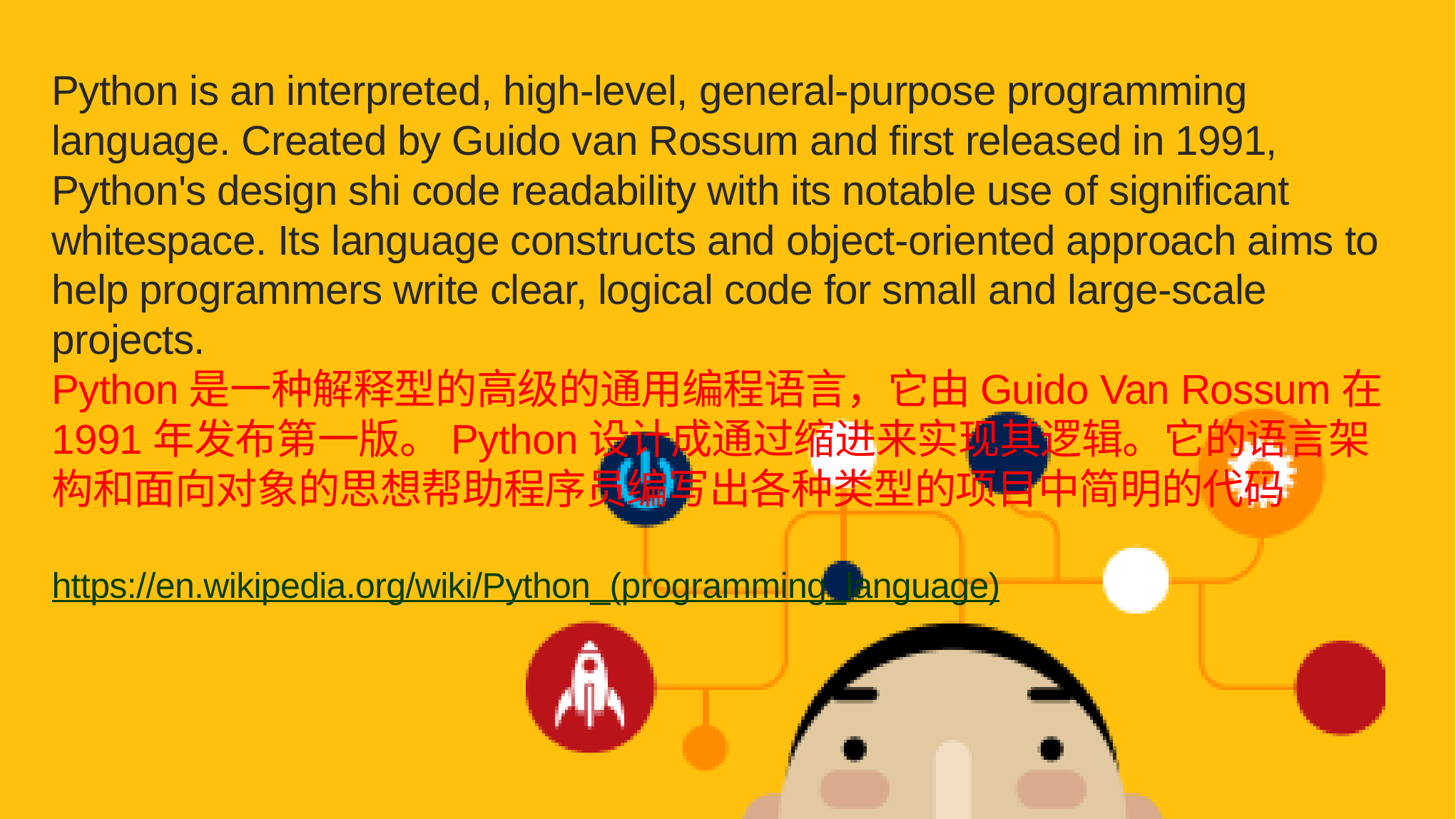

# Python is an interpreted, high-level, general-purpose programming language. Created by Guido van Rossum and first released in 1991, Python's design shi code readability with its notable use of significant whitespace. Its language constructs and object-oriented approach aims to help programmers write clear, logical code for small and large-scale projects. Python是一种解释型的高级的通用编程语言，它由Guido Van Rossum在1991年发布第一版。Python设计成通过缩进来实现其逻辑。它的语言架构和面向对象的思想帮助程序员编写出各种类型的项目中简明的代码 https://en.wikipedia.org/wiki/Python_(programming_language)